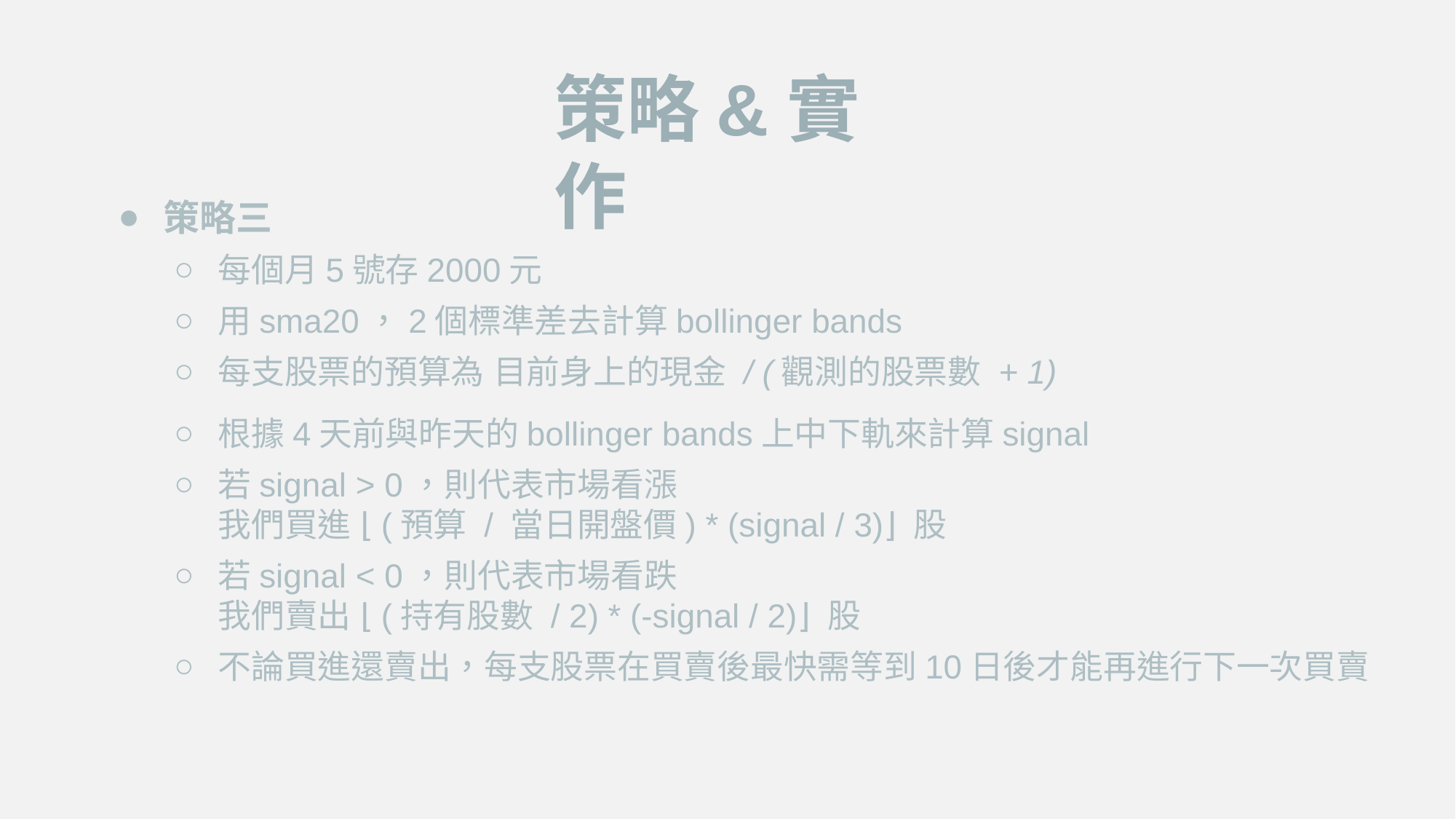

策略&實作
策略三

每個月5號存2000元

用sma20，2個標準差去計算bollinger bands
每支股票的預算為 目前身上的現金 / (觀測的股票數 + 1)

根據4天前與昨天的bollinger bands上中下軌來計算signal
若signal > 0，則代表市場看漲
我們買進 ⌊(預算 / 當日開盤價) * (signal / 3)⌋ 股
若signal < 0，則代表市場看跌
我們賣出 ⌊(持有股數 / 2) * (-signal / 2)⌋ 股
不論買進還賣出，每支股票在買賣後最快需等到10日後才能再進行下一次買賣